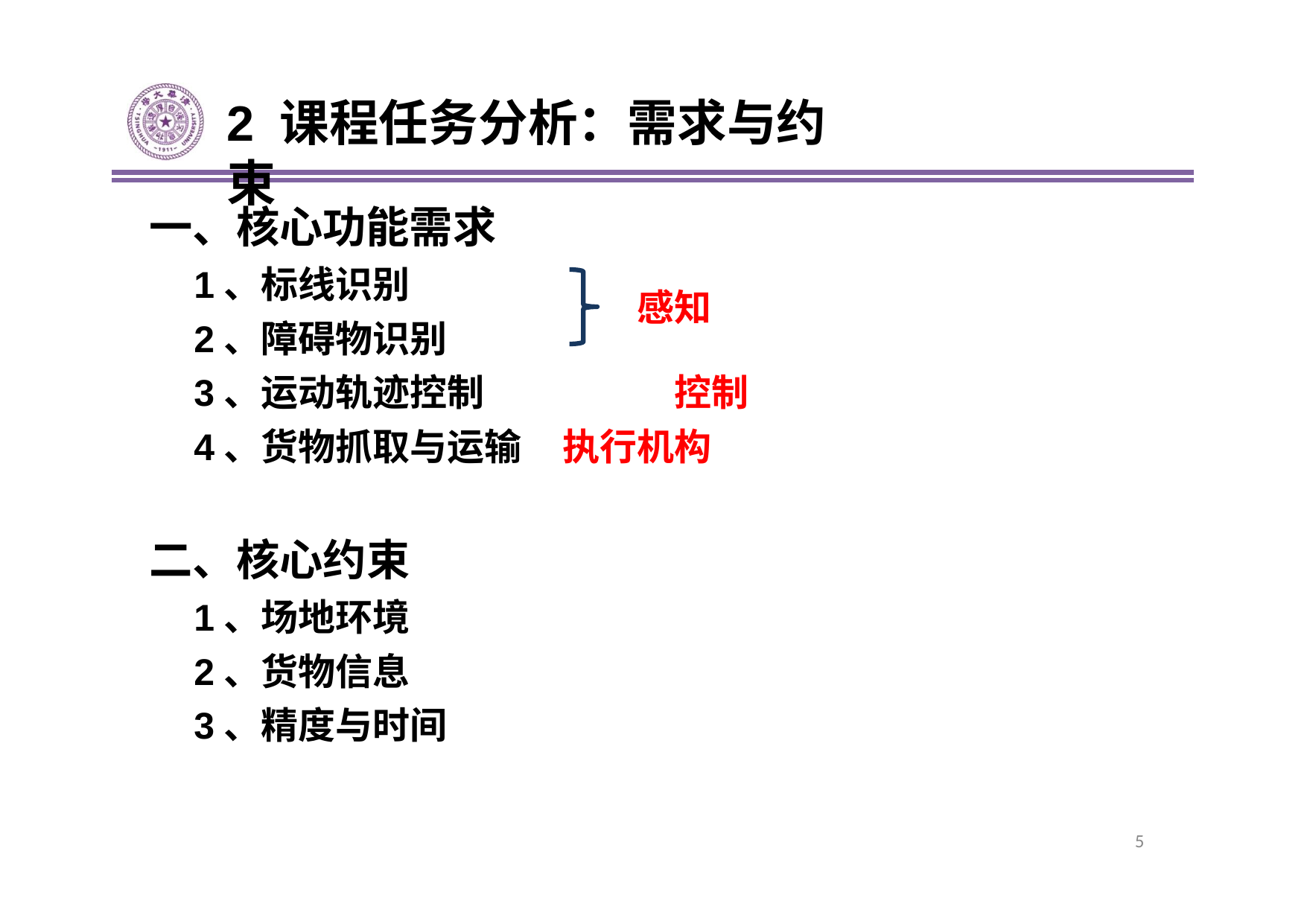

2 课程任务分析：需求与约束

一、核心功能需求
1、标线识别
2、障碍物识别
3、运动轨迹控制		    控制
4、货物抓取与运输	    执行机构

二、核心约束
1、场地环境
2、货物信息
3、精度与时间

感知
5